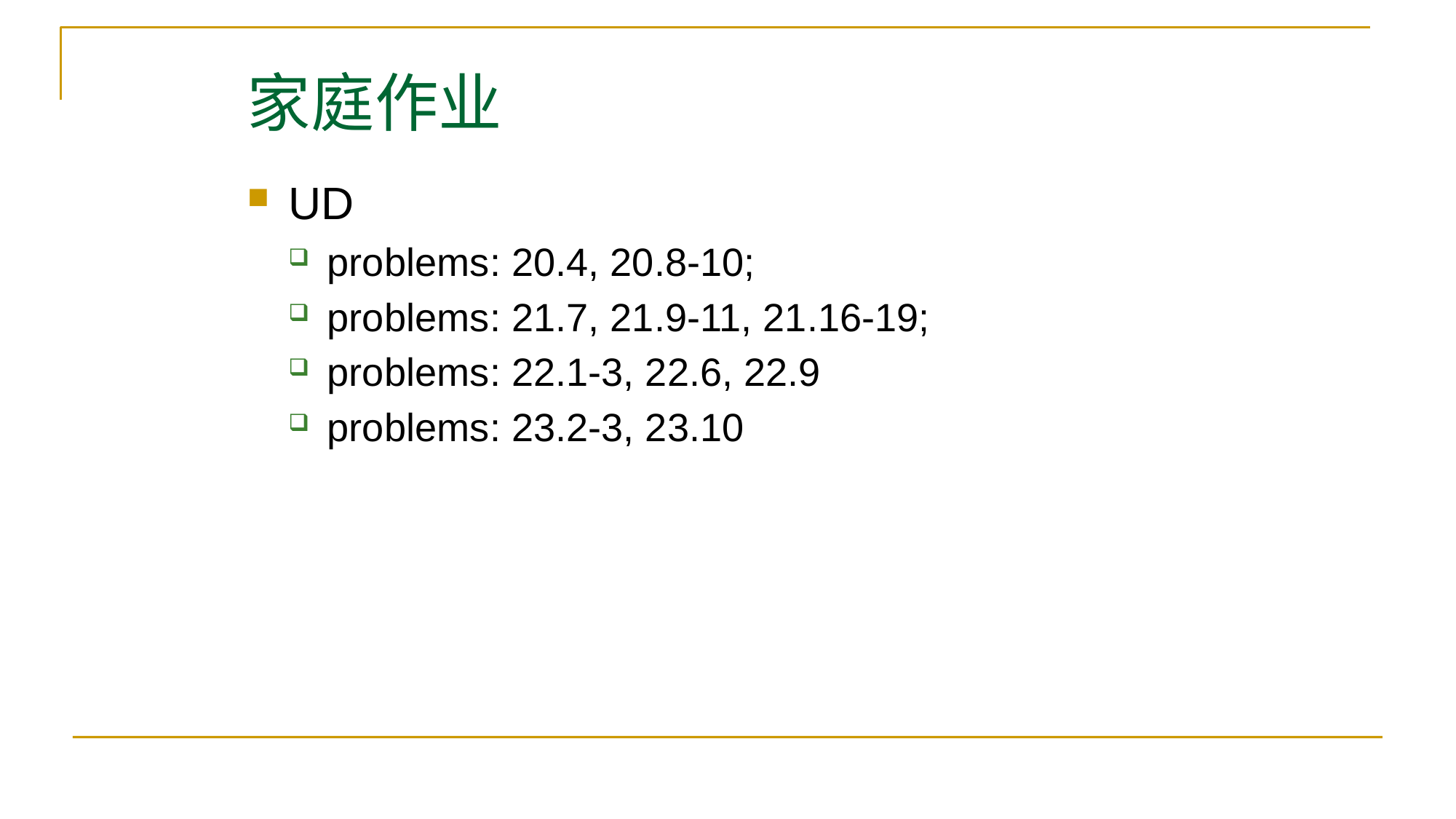

# 家庭作业
UD
problems: 20.4, 20.8-10;
problems: 21.7, 21.9-11, 21.16-19;
problems: 22.1-3, 22.6, 22.9
problems: 23.2-3, 23.10